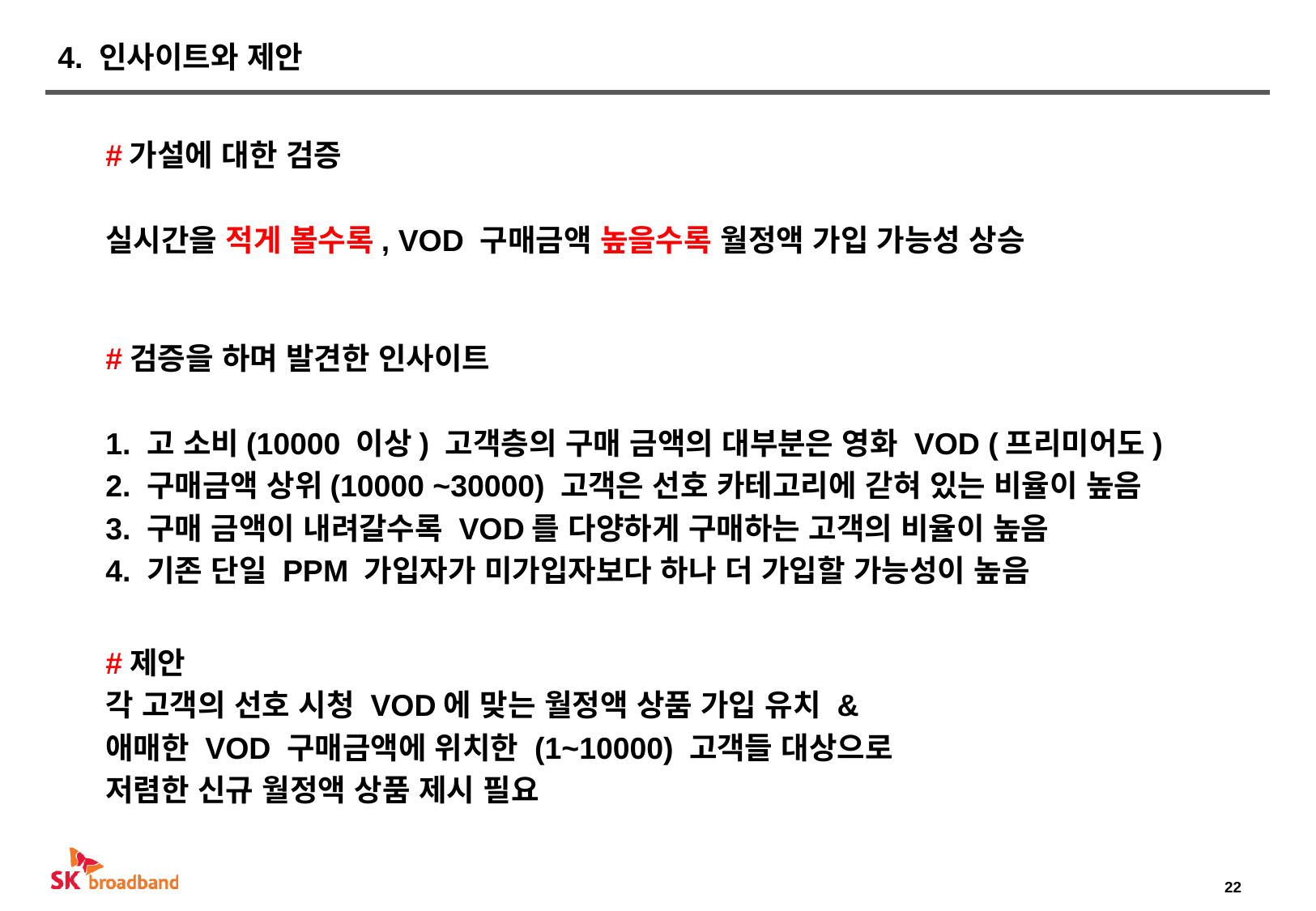

# 4. 인사이트와 제안
#가설에 대한 검증

실시간을 적게 볼수록, VOD 구매금액 높을수록 월정액 가입 가능성 상승
#검증을 하며 발견한 인사이트

1. 고 소비(10000 이상) 고객층의 구매 금액의 대부분은 영화 VOD (프리미어도)
2. 구매금액 상위(10000 ~30000) 고객은 선호 카테고리에 갇혀 있는 비율이 높음
3. 구매 금액이 내려갈수록 VOD를 다양하게 구매하는 고객의 비율이 높음
4. 기존 단일 PPM 가입자가 미가입자보다 하나 더 가입할 가능성이 높음
#제안
각 고객의 선호 시청 VOD에 맞는 월정액 상품 가입 유치 &
애매한 VOD 구매금액에 위치한 (1~10000) 고객들 대상으로
저렴한 신규 월정액 상품 제시 필요